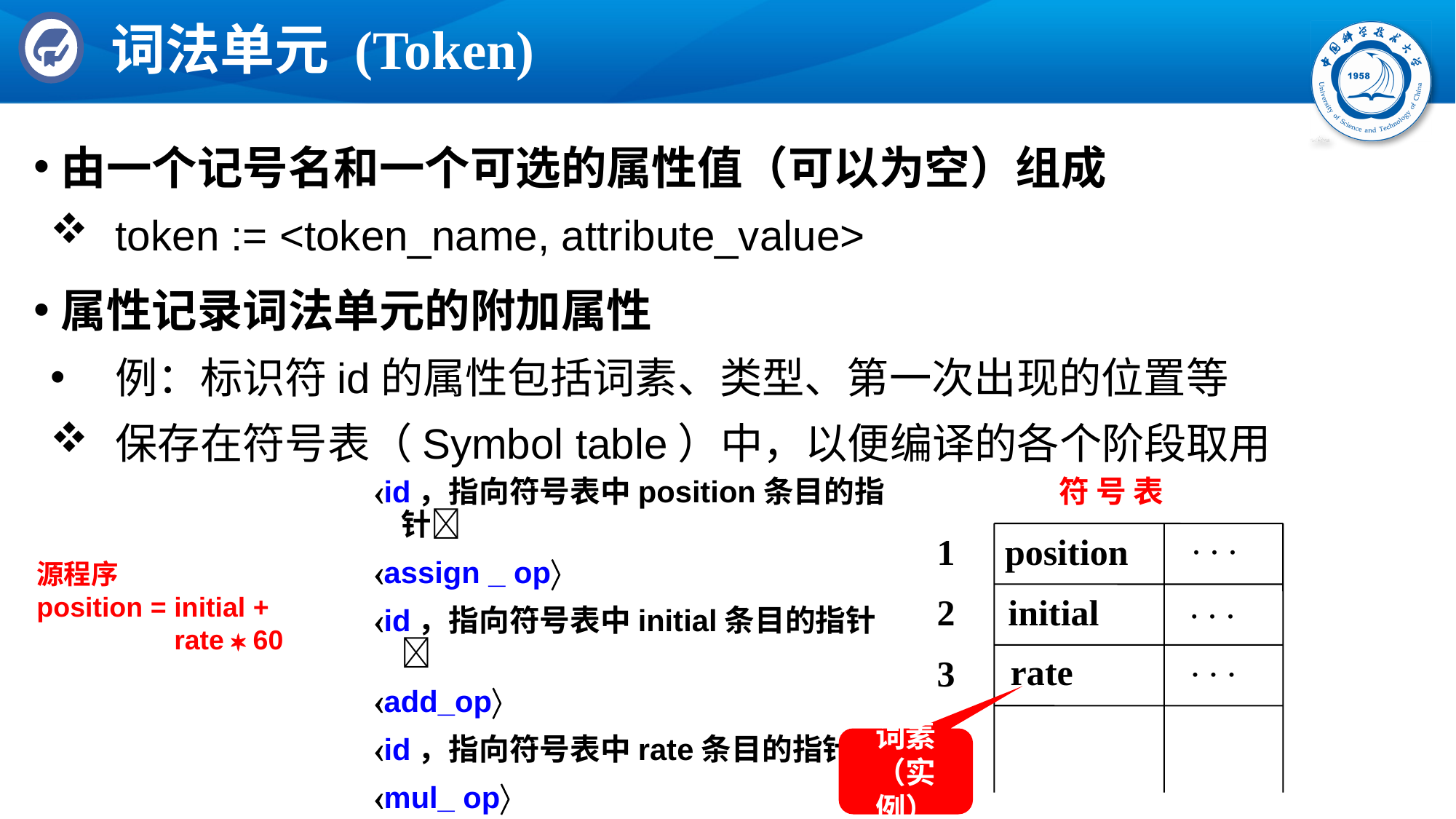

# 词法单元 (Token)
由一个记号名和一个可选的属性值（可以为空）组成
token := <token_name, attribute_value>
属性记录词法单元的附加属性
例：标识符id的属性包括词素、类型、第一次出现的位置等
保存在符号表（Symbol table）中，以便编译的各个阶段取用
符 号 表
. . .
1

position

. . .
2

initial
. . .
rate
3

〈id，指向符号表中position条目的指针〉
〈assign _ op〉
〈id，指向符号表中initial条目的指针〉
〈add_op〉
〈id，指向符号表中rate条目的指针〉
〈mul_ op〉
〈number，整数值60〉
源程序
position = initial +
                  rate ∗ 60
词素（实例）